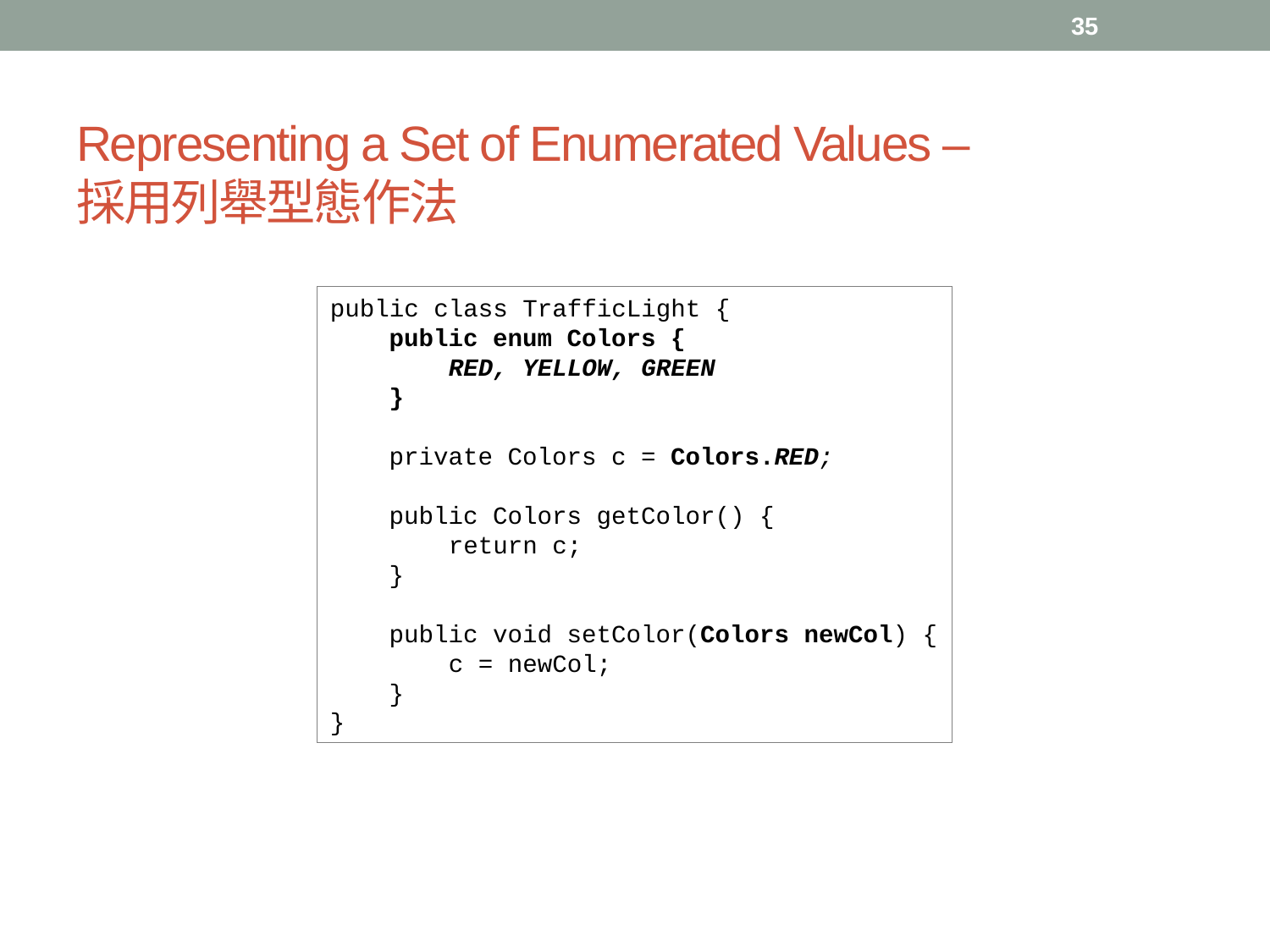

35
# Representing a Set of Enumerated Values – 採用列舉型態作法
public class TrafficLight {
    public enum Colors {
        RED, YELLOW, GREEN
    }

    private Colors c = Colors.RED;

    public Colors getColor() {
        return c;
    }

    public void setColor(Colors newCol) {
        c = newCol;
    }
}